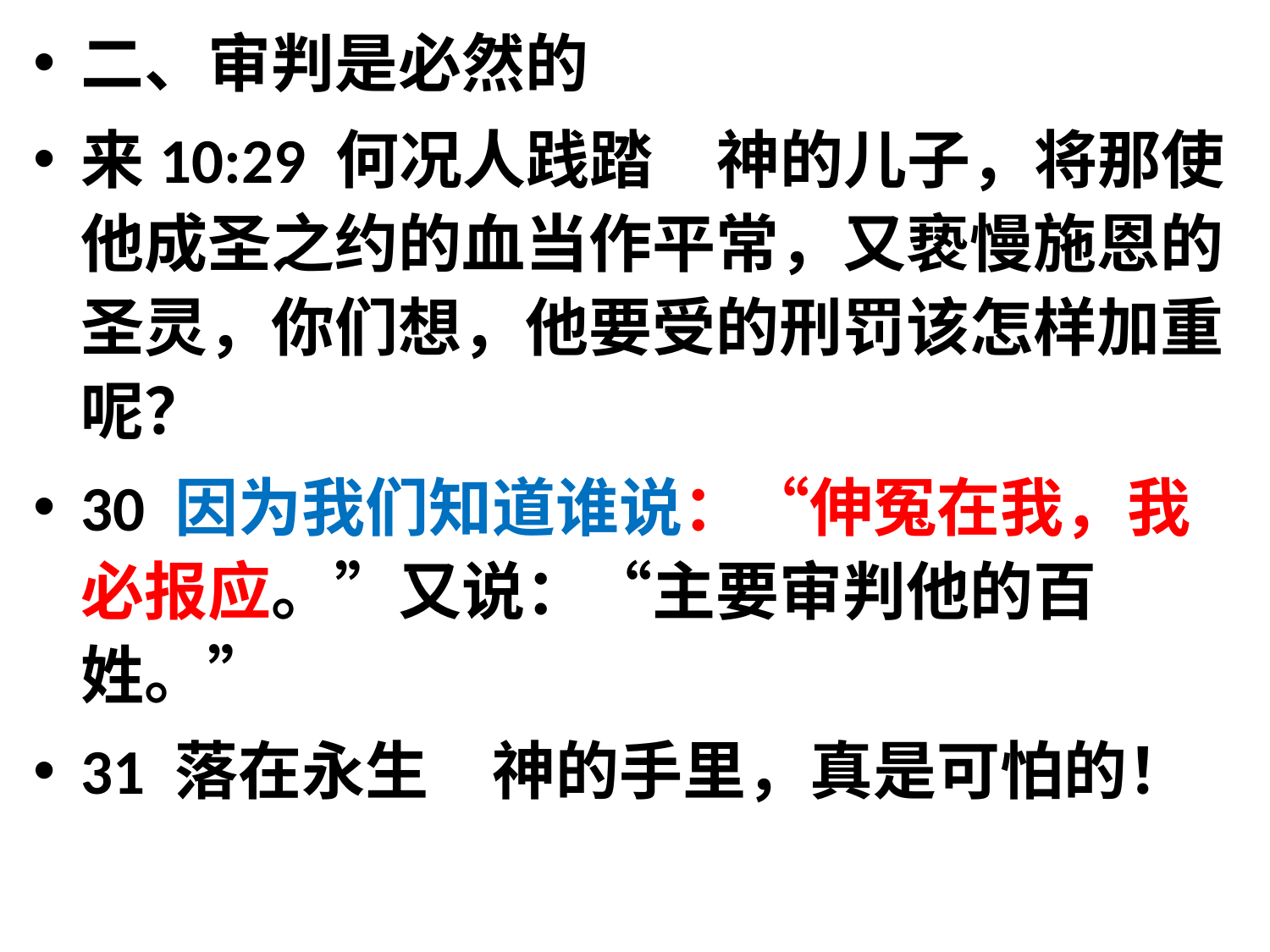

二、审判是必然的
来10:29 何况人践踏　神的儿子，将那使他成圣之约的血当作平常，又亵慢施恩的圣灵，你们想，他要受的刑罚该怎样加重呢？
30 因为我们知道谁说：“伸冤在我，我必报应。”又说：“主要审判他的百姓。”
31 落在永生　神的手里，真是可怕的！